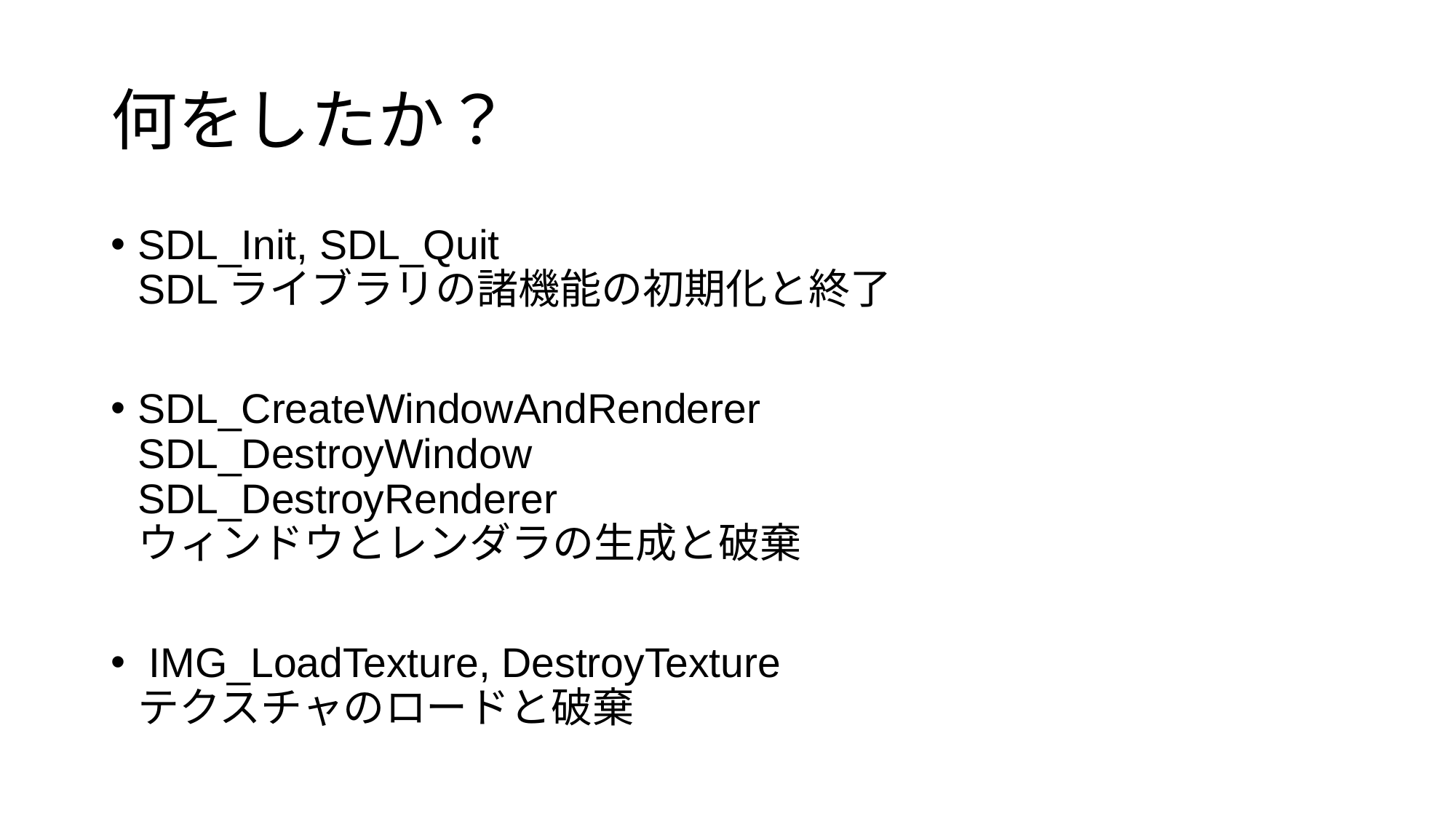

# 何をしたか？
SDL_Init, SDL_Quit
SDLライブラリの諸機能の初期化と終了

SDL_CreateWindowAndRenderer
SDL_DestroyWindow
SDL_DestroyRenderer
ウィンドウとレンダラの生成と破棄

 IMG_LoadTexture, DestroyTexture
テクスチャのロードと破棄